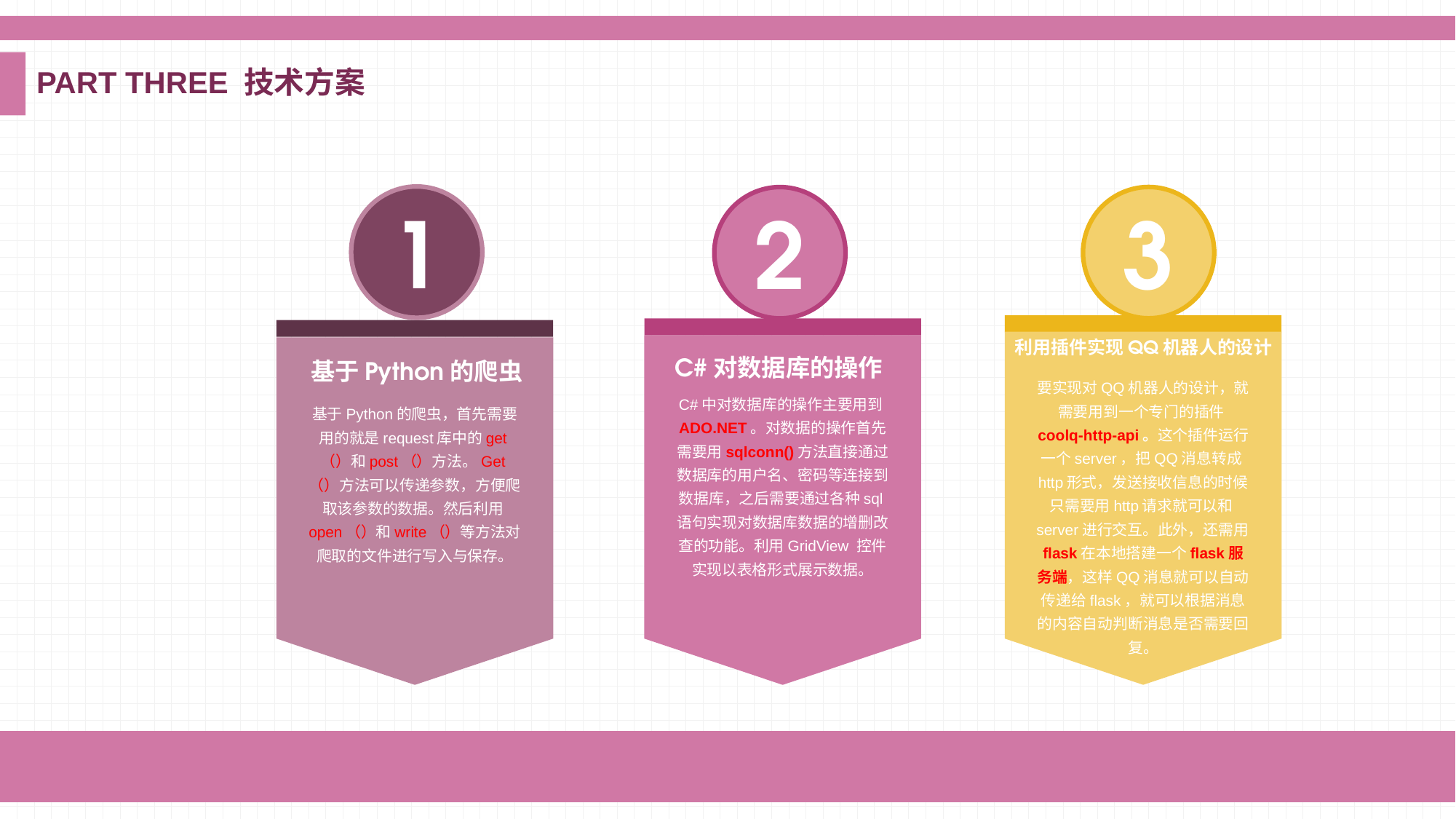

PART THREE 技术方案
1
3
2

利用插件实现QQ机器人的设计
C#对数据库的操作
基于Python的爬虫
要实现对QQ机器人的设计，就需要用到一个专门的插件coolq-http-api。这个插件运行一个server，把QQ消息转成http形式，发送接收信息的时候只需要用http请求就可以和server进行交互。此外，还需用flask在本地搭建一个flask服务端，这样QQ消息就可以自动传递给flask，就可以根据消息的内容自动判断消息是否需要回复。

C#中对数据库的操作主要用到ADO.NET。对数据的操作首先需要用sqlconn()方法直接通过数据库的用户名、密码等连接到数据库，之后需要通过各种sql语句实现对数据库数据的增删改查的功能。利用GridView 控件实现以表格形式展示数据。
基于Python的爬虫，首先需要用的就是request库中的get（）和post（）方法。Get（）方法可以传递参数，方便爬取该参数的数据。然后利用open（）和write（）等方法对爬取的文件进行写入与保存。